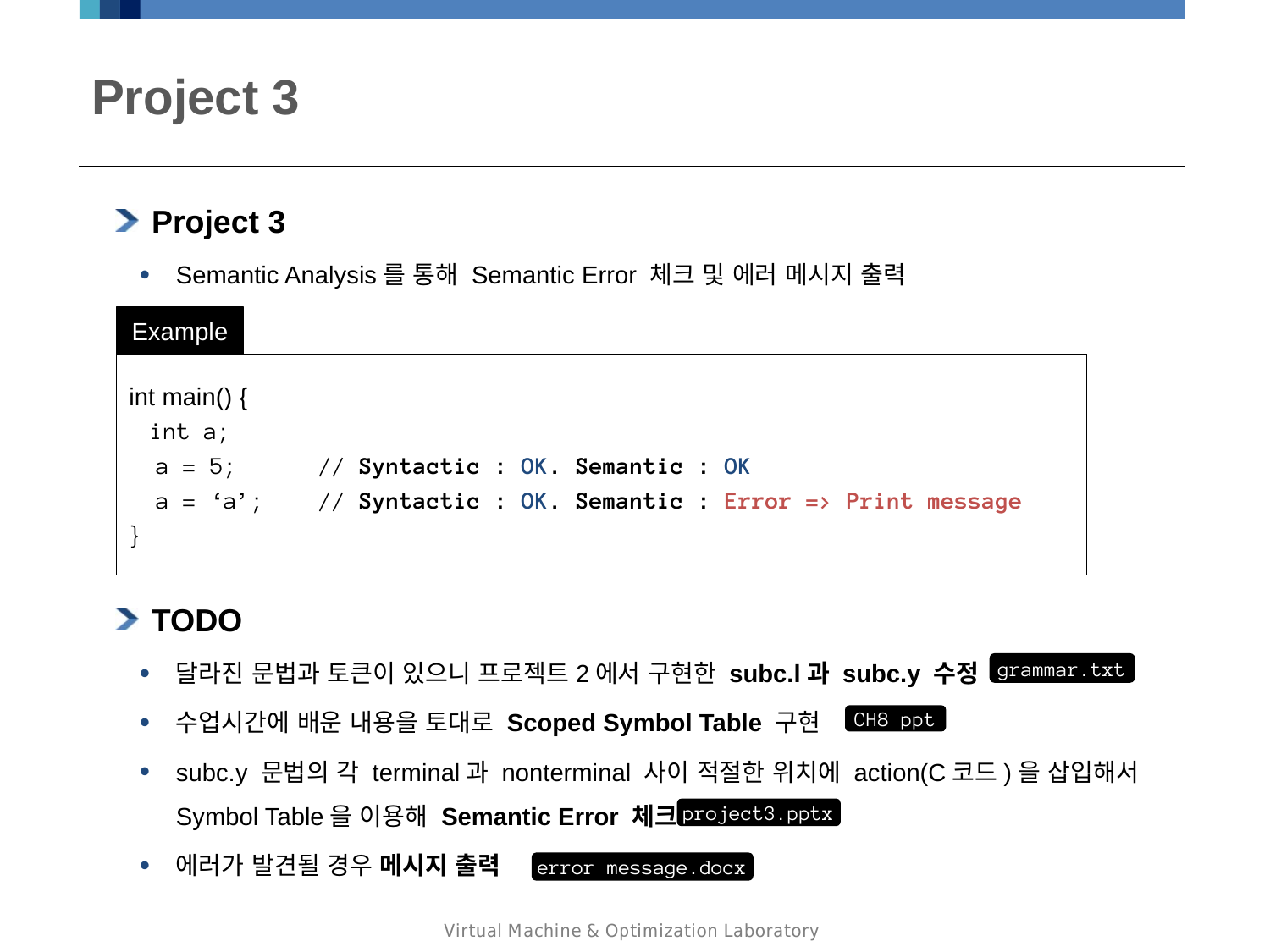

# Project 3
Project 3
Semantic Analysis를 통해 Semantic Error 체크 및 에러 메시지 출력
Example
int main() {
   int a;
  a = 5;      // Syntactic : OK. Semantic : OK
  a = ‘a’;    // Syntactic : OK. Semantic : Error => Print message
}
TODO
달라진 문법과 토큰이 있으니 프로젝트2에서 구현한 subc.l과 subc.y 수정
수업시간에 배운 내용을 토대로 Scoped Symbol Table 구현
subc.y 문법의 각 terminal과 nonterminal 사이 적절한 위치에 action(C코드)을 삽입해서 Symbol Table을 이용해 Semantic Error 체크
에러가 발견될 경우 메시지 출력
grammar.txt
CH8 ppt
project3.pptx
error message.docx